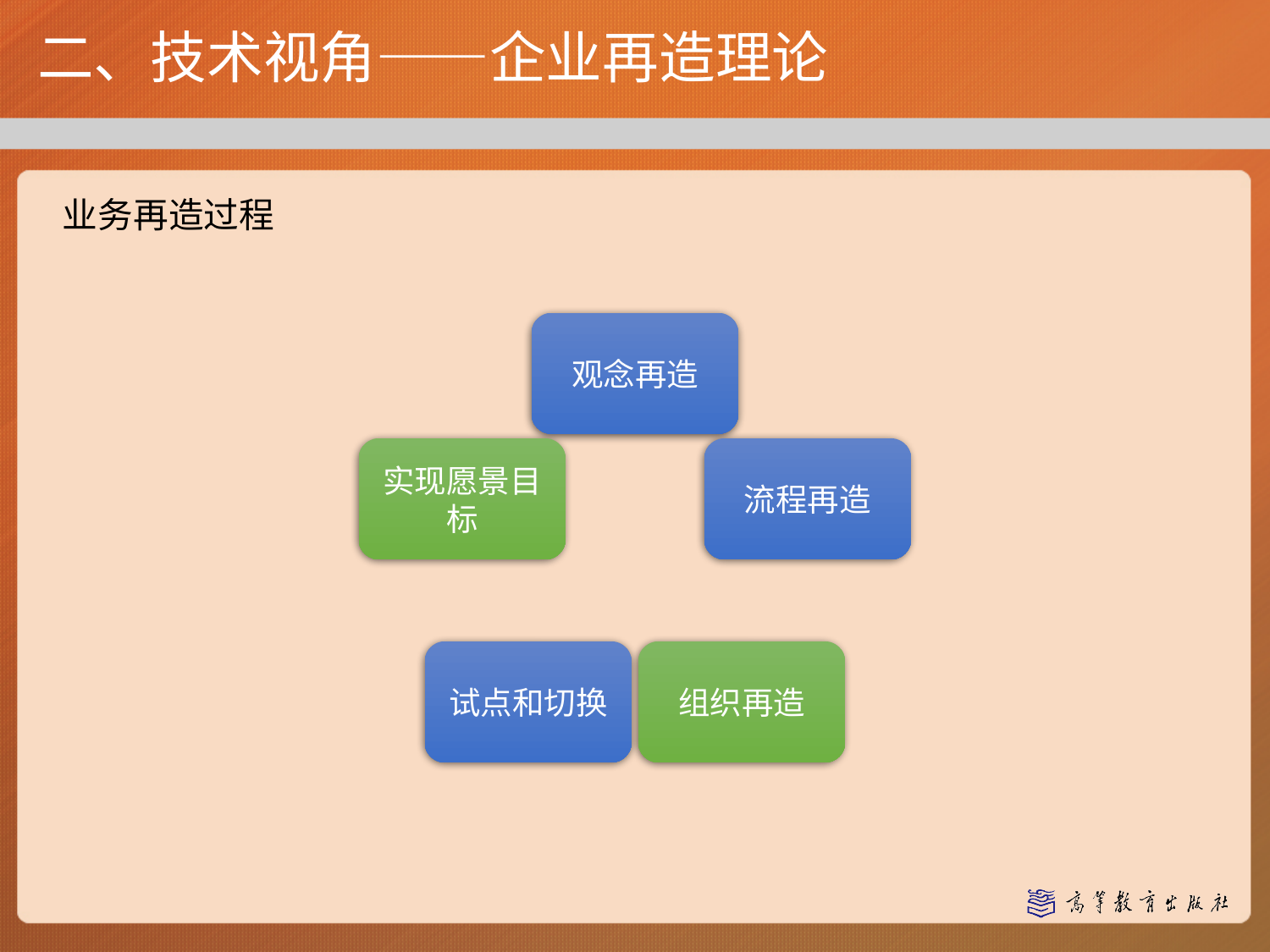

二、技术视角——企业再造理论
业务再造过程
观念再造
组织再造
试点和切换
流程再造
实现愿景目标